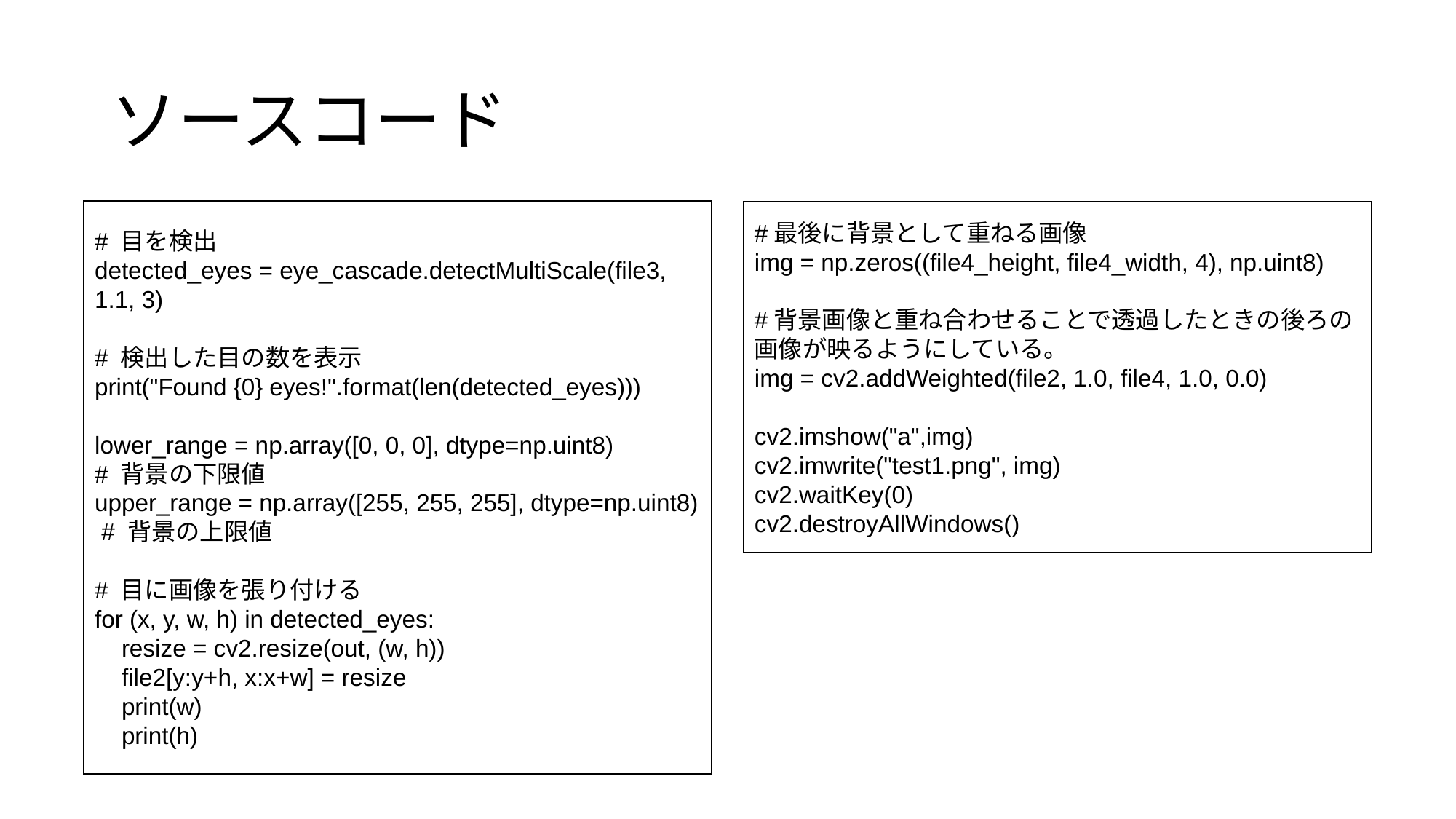

# ソースコード
# 目を検出
detected_eyes = eye_cascade.detectMultiScale(file3, 1.1, 3)

# 検出した目の数を表示
print("Found {0} eyes!".format(len(detected_eyes)))

lower_range = np.array([0, 0, 0], dtype=np.uint8)
# 背景の下限値
upper_range = np.array([255, 255, 255], dtype=np.uint8)  # 背景の上限値

# 目に画像を張り付ける
for (x, y, w, h) in detected_eyes:
    resize = cv2.resize(out, (w, h))
    file2[y:y+h, x:x+w] = resize
    print(w)
    print(h)
#最後に背景として重ねる画像
img = np.zeros((file4_height, file4_width, 4), np.uint8)

#背景画像と重ね合わせることで透過したときの後ろの画像が映るようにしている。
img = cv2.addWeighted(file2, 1.0, file4, 1.0, 0.0)

cv2.imshow("a",img)
cv2.imwrite("test1.png", img)
cv2.waitKey(0)
cv2.destroyAllWindows()